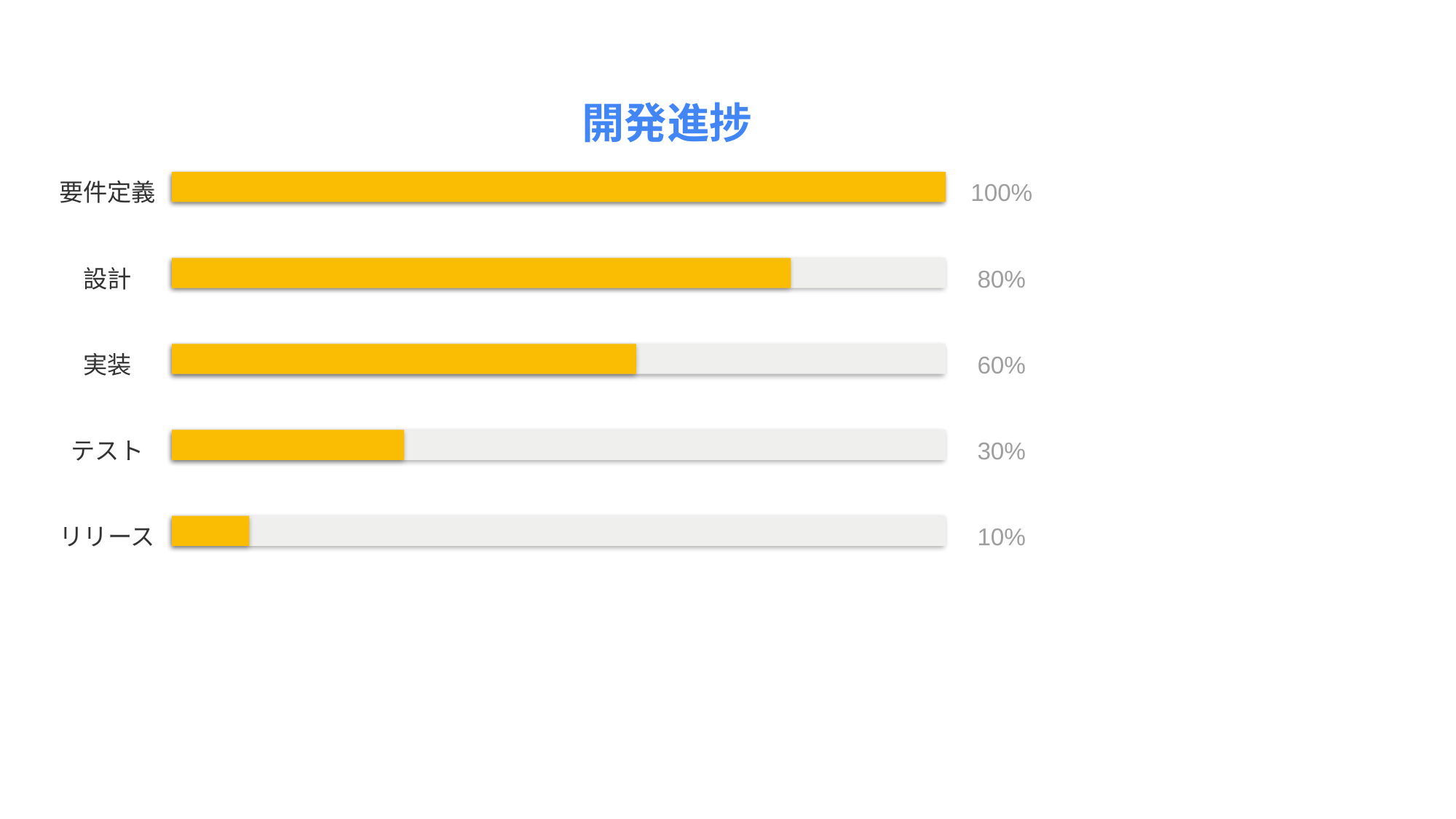

開発進捗
要件定義

100%
設計

80%
実装

60%
テスト

30%
リリース

10%